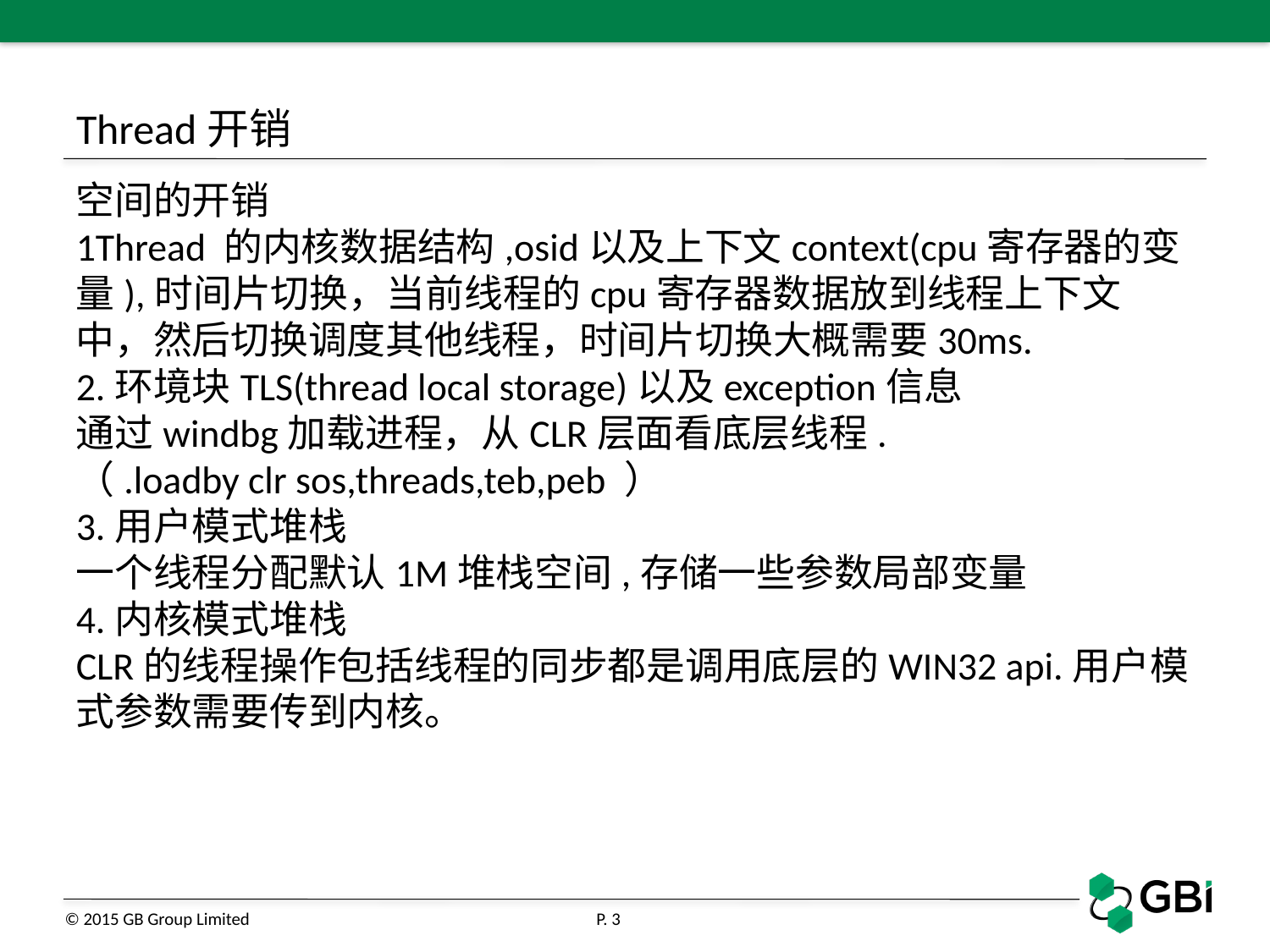

# Thread开销
空间的开销
1Thread 的内核数据结构,osid以及上下文context(cpu寄存器的变量),时间片切换，当前线程的cpu寄存器数据放到线程上下文中，然后切换调度其他线程，时间片切换大概需要30ms.
2.环境块TLS(thread local storage)以及exception信息
通过windbg加载进程，从CLR层面看底层线程.
（.loadby clr sos,threads,teb,peb ）
3.用户模式堆栈
一个线程分配默认1M堆栈空间,存储一些参数局部变量
4.内核模式堆栈
CLR的线程操作包括线程的同步都是调用底层的WIN32 api.用户模式参数需要传到内核。